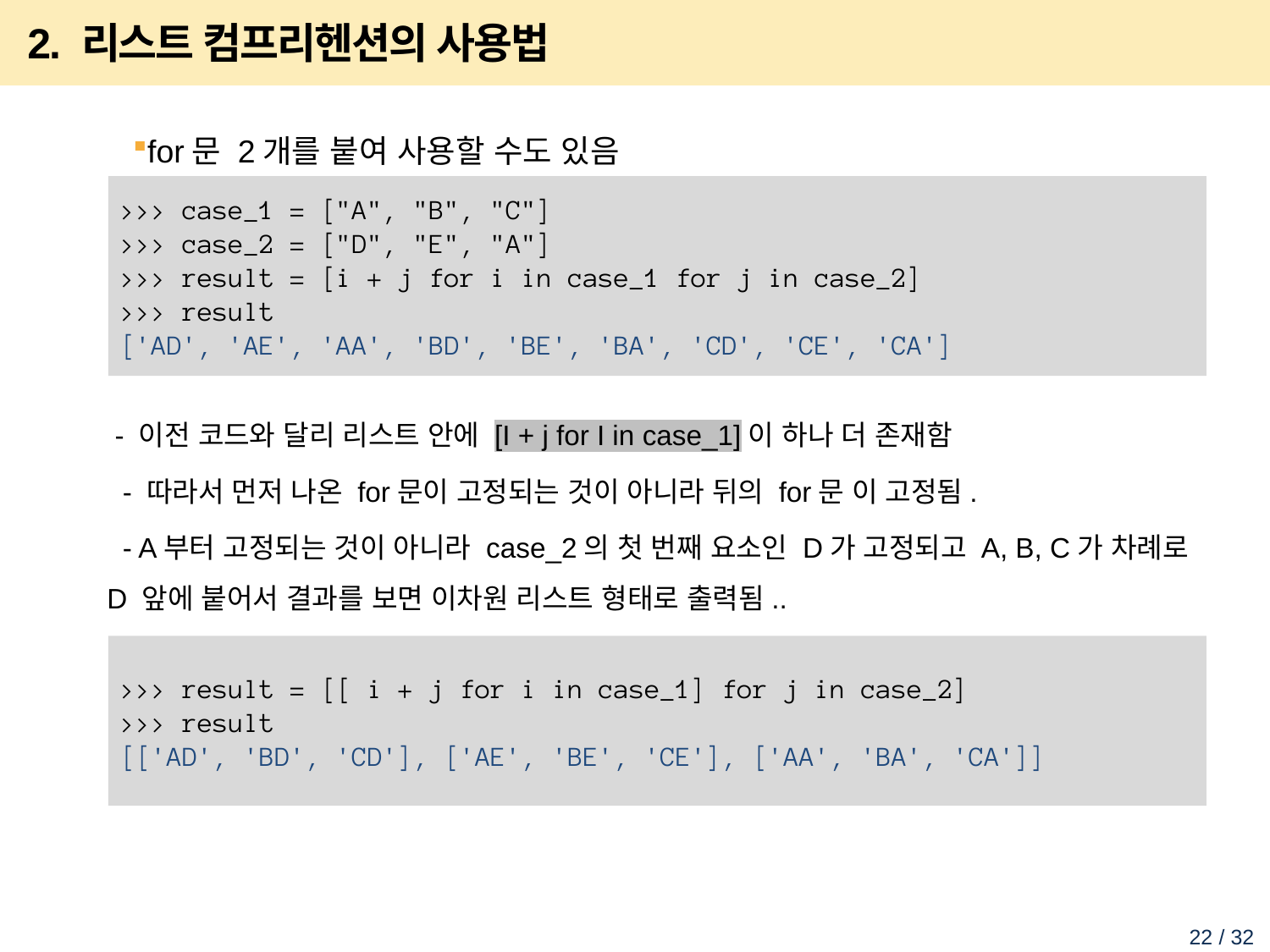

# 2. 리스트 컴프리헨션의 사용법
for문 2개를 붙여 사용할 수도 있음

 - 이전 코드와 달리 리스트 안에 [I + j for I in case_1]이 하나 더 존재함
  - 따라서 먼저 나온 for문이 고정되는 것이 아니라 뒤의 for문 이 고정됨.
  - A부터 고정되는 것이 아니라 case_2의 첫 번째 요소인 D가 고정되고 A, B, C가 차례로 D 앞에 붙어서 결과를 보면 이차원 리스트 형태로 출력됨..
>>> case_1 = ["A", "B", "C"]
>>> case_2 = ["D", "E", "A"]
>>> result = [i + j for i in case_1 for j in case_2]
>>> result
['AD', 'AE', 'AA', 'BD', 'BE', 'BA', 'CD', 'CE', 'CA']
>>> result = [[ i + j for i in case_1] for j in case_2]
>>> result
[['AD', 'BD', 'CD'], ['AE', 'BE', 'CE'], ['AA', 'BA', 'CA']]